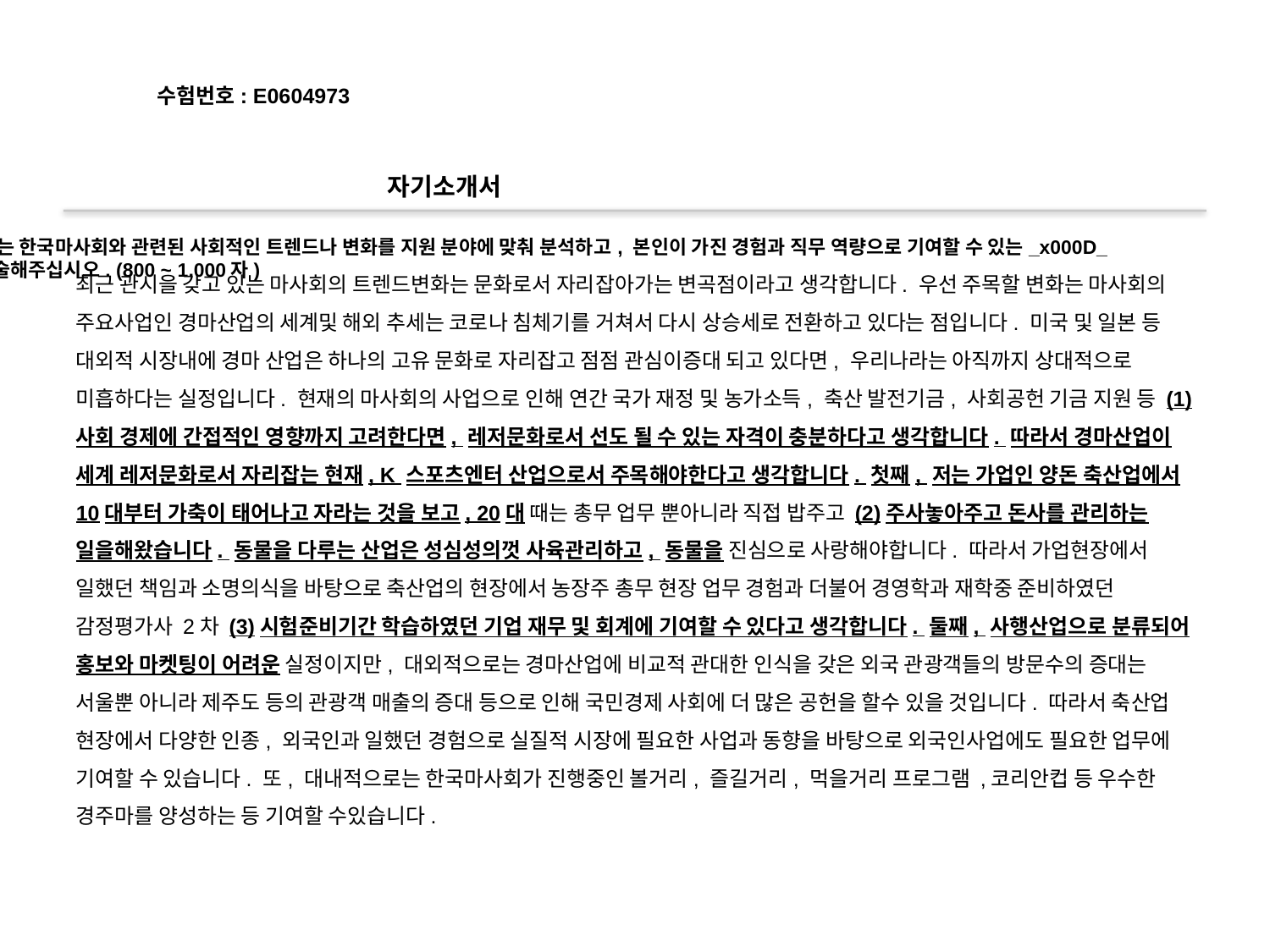

수험번호: E0604973
#

자기소개서

본인이 최근 관심을 갖고 있는 한국마사회와 관련된 사회적인 트렌드나 변화를 지원 분야에 맞춰 분석하고, 본인이 가진 경험과 직무 역량으로 기여할 수 있는_x000D_
바가 무엇인지 자세하게 기술해주십시오. (800 ~ 1,000자)

최근 관시을 갖고 있는 마사회의 트렌드변화는 문화로서 자리잡아가는 변곡점이라고 생각합니다. 우선 주목할 변화는 마사회의 주요사업인 경마산업의 세계및 해외 추세는 코로나 침체기를 거쳐서 다시 상승세로 전환하고 있다는 점입니다. 미국 및 일본 등 대외적 시장내에 경마 산업은 하나의 고유 문화로 자리잡고 점점 관심이증대 되고 있다면, 우리나라는 아직까지 상대적으로 미흡하다는 실정입니다. 현재의 마사회의 사업으로 인해 연간 국가 재정 및 농가소득, 축산 발전기금, 사회공헌 기금 지원 등 (1)사회 경제에 간접적인 영향까지 고려한다면, 레저문화로서 선도 될 수 있는 자격이 충분하다고 생각합니다. 따라서 경마산업이 세계 레저문화로서 자리잡는 현재, K 스포츠엔터 산업으로서 주목해야한다고 생각합니다. 첫째, 저는 가업인 양돈 축산업에서 10대부터 가축이 태어나고 자라는 것을 보고, 20대 때는 총무 업무 뿐아니라 직접 밥주고 (2)주사놓아주고 돈사를 관리하는 일을해왔습니다. 동물을 다루는 산업은 성심성의껏 사육관리하고, 동물을 진심으로 사랑해야합니다. 따라서 가업현장에서 일했던 책임과 소명의식을 바탕으로 축산업의 현장에서 농장주 총무 현장 업무 경험과 더불어 경영학과 재학중 준비하였던 감정평가사 2차 (3)시험준비기간 학습하였던 기업 재무 및 회계에 기여할 수 있다고 생각합니다. 둘째, 사행산업으로 분류되어 홍보와 마켓팅이 어려운 실정이지만, 대외적으로는 경마산업에 비교적 관대한 인식을 갖은 외국 관광객들의 방문수의 증대는 서울뿐 아니라 제주도 등의 관광객 매출의 증대 등으로 인해 국민경제 사회에 더 많은 공헌을 할수 있을 것입니다. 따라서 축산업 현장에서 다양한 인종, 외국인과 일했던 경험으로 실질적 시장에 필요한 사업과 동향을 바탕으로 외국인사업에도 필요한 업무에 기여할 수 있습니다. 또, 대내적으로는 한국마사회가 진행중인 볼거리, 즐길거리, 먹을거리 프로그램 ,코리안컵 등 우수한 경주마를 양성하는 등 기여할 수있습니다.

자기소개서 기반 면접 질문 제안

(1) 가업에서의 축산업 경험이 마사회에 기여할 수 있는 구체적 부분은 무엇인가요?
(2) 경영학과 재학 중 감정평가사 시험 준비가 경영과 회계에 어떻게 기여할 수 있었나요?
(3) 경마산업의 대외적인 관광객 매출 증대는 구체적으로 어떤 방식으로 가능한가요?